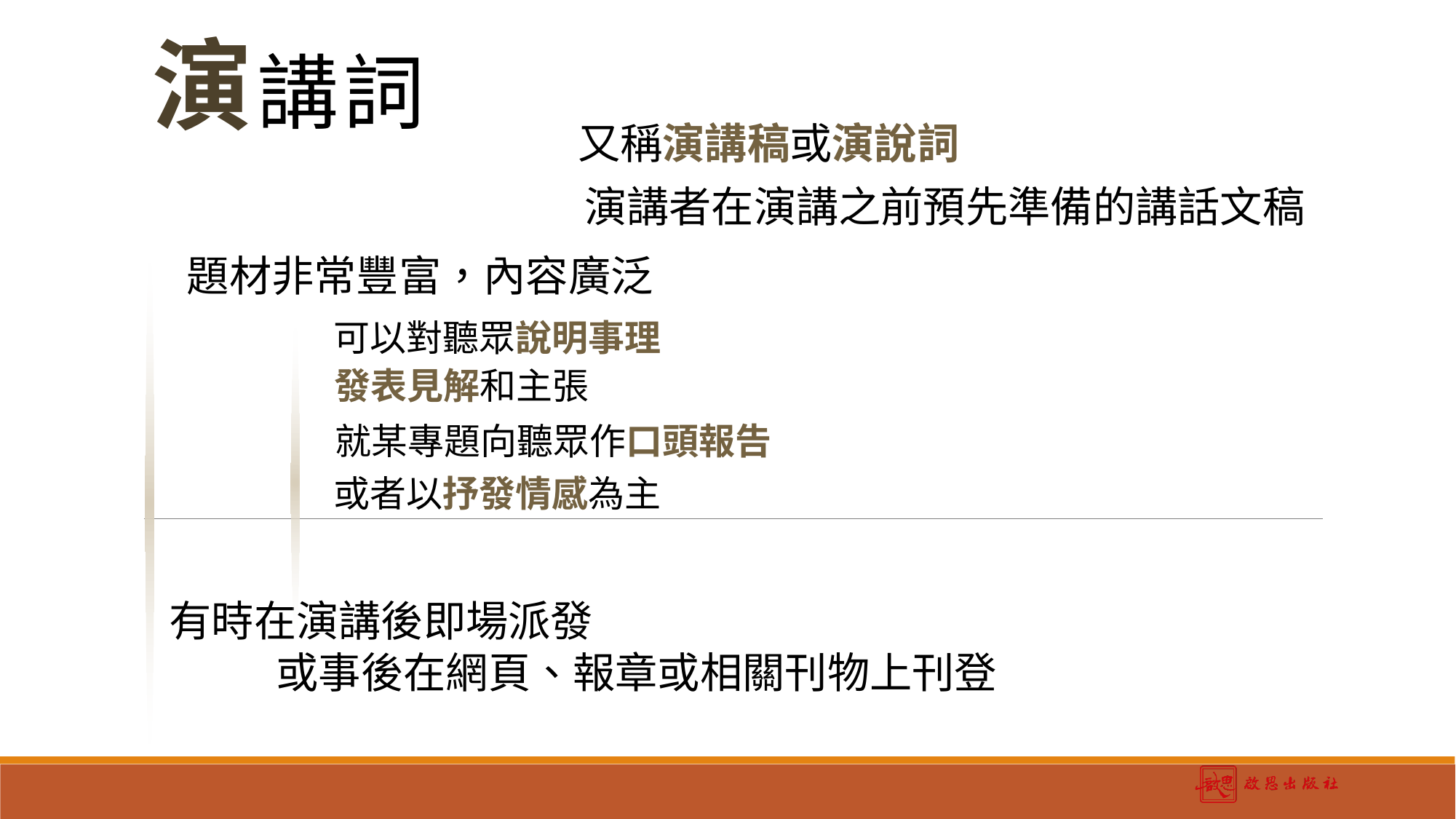

演講詞
又稱演講稿或演說詞
演講者在演講之前預先準備的講話文稿
題材非常豐富，內容廣泛

可以對聽眾說明事理

發表見解和主張
就某專題向聽眾作口頭報告
或者以抒發情感為主
有時在演講後即場派發
或事後在網頁、報章或相關刊物上刊登